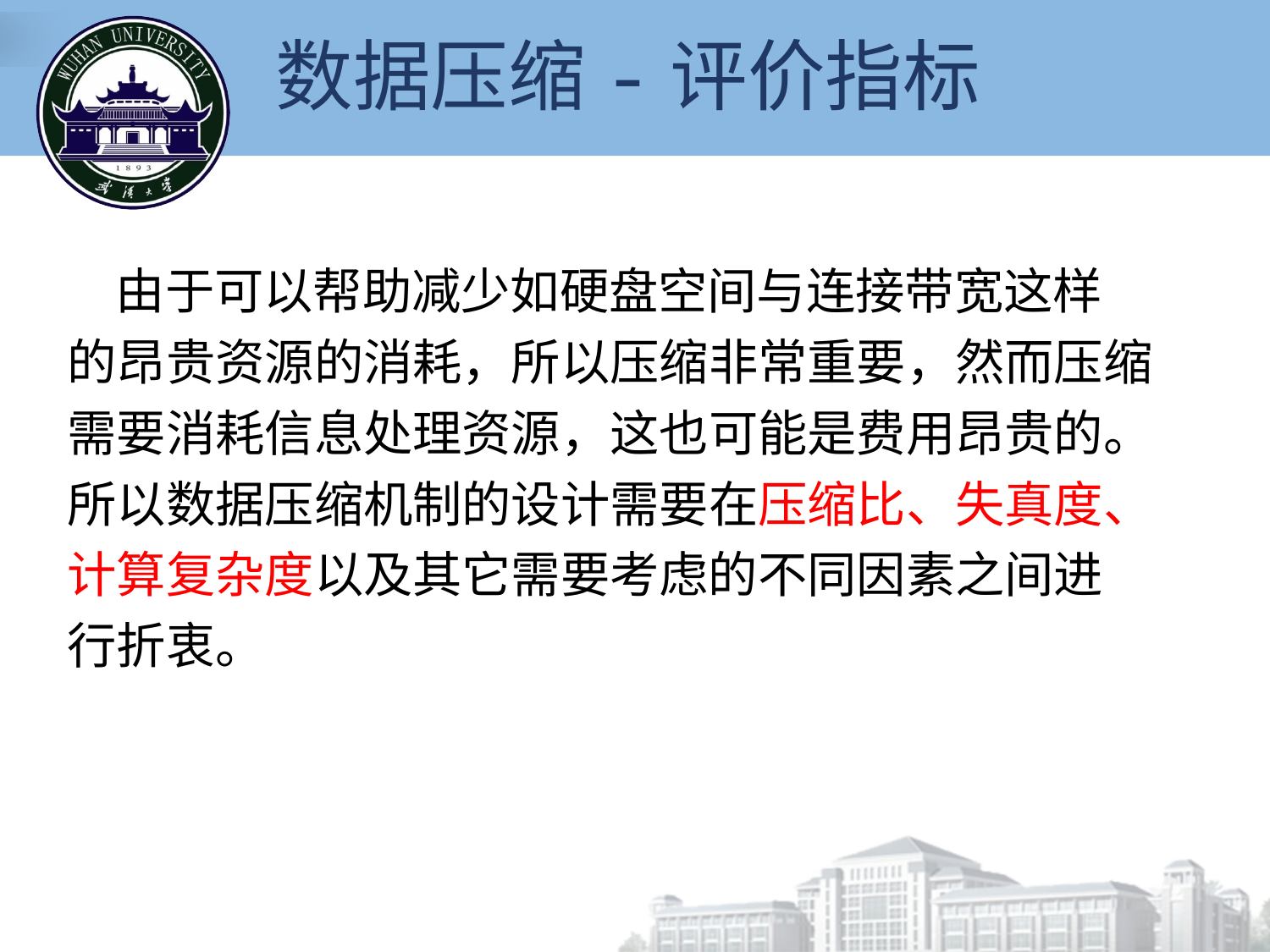

# 数据压缩-评价指标
    由于可以帮助减少如硬盘空间与连接带宽这样
的昂贵资源的消耗，所以压缩非常重要，然而压缩
需要消耗信息处理资源，这也可能是费用昂贵的。
所以数据压缩机制的设计需要在压缩比、失真度、
计算复杂度以及其它需要考虑的不同因素之间进
行折衷。